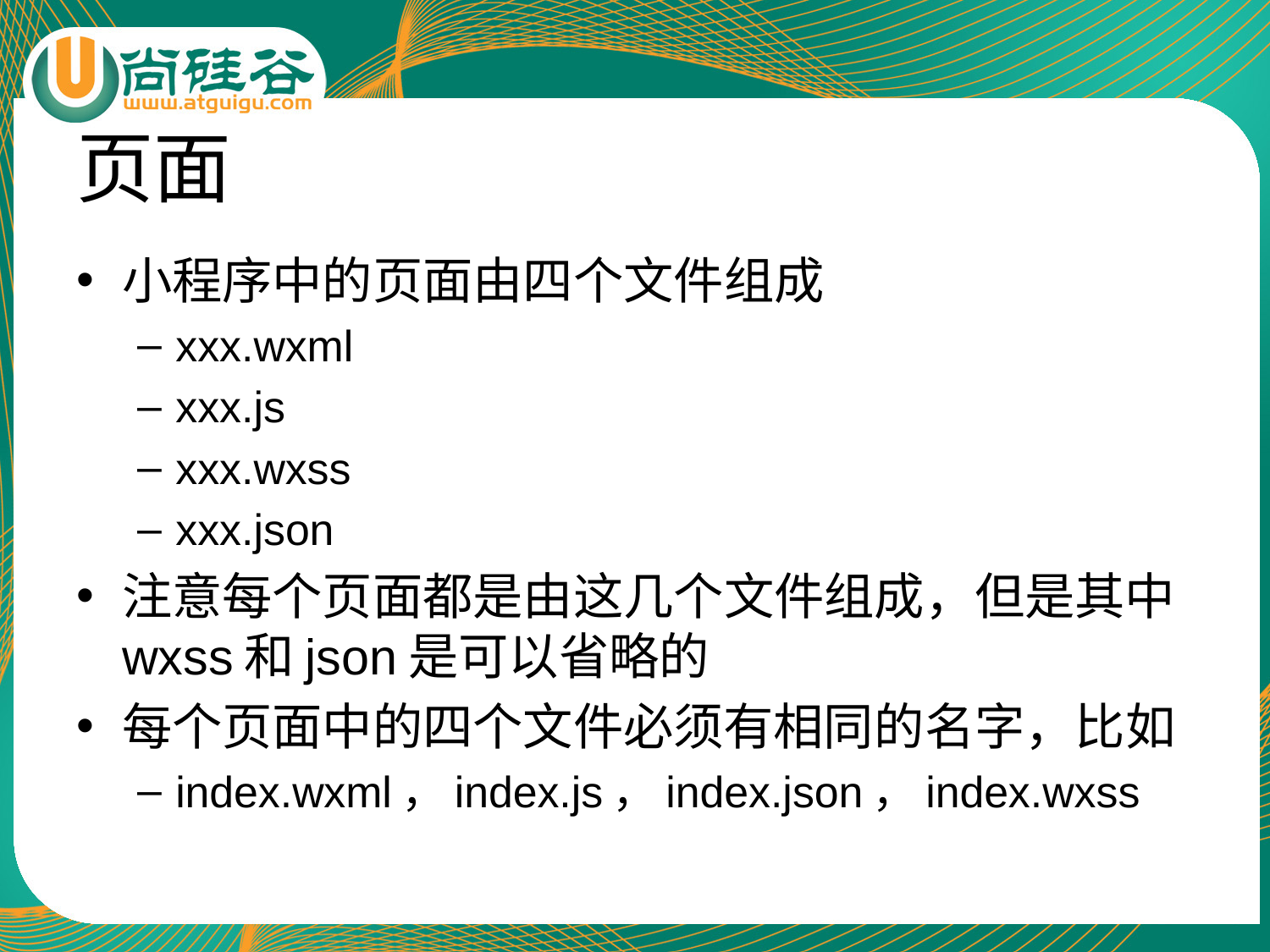

# 页面
小程序中的页面由四个文件组成
xxx.wxml
xxx.js
xxx.wxss
xxx.json
注意每个页面都是由这几个文件组成，但是其中wxss和json是可以省略的
每个页面中的四个文件必须有相同的名字，比如
index.wxml，index.js，index.json，index.wxss